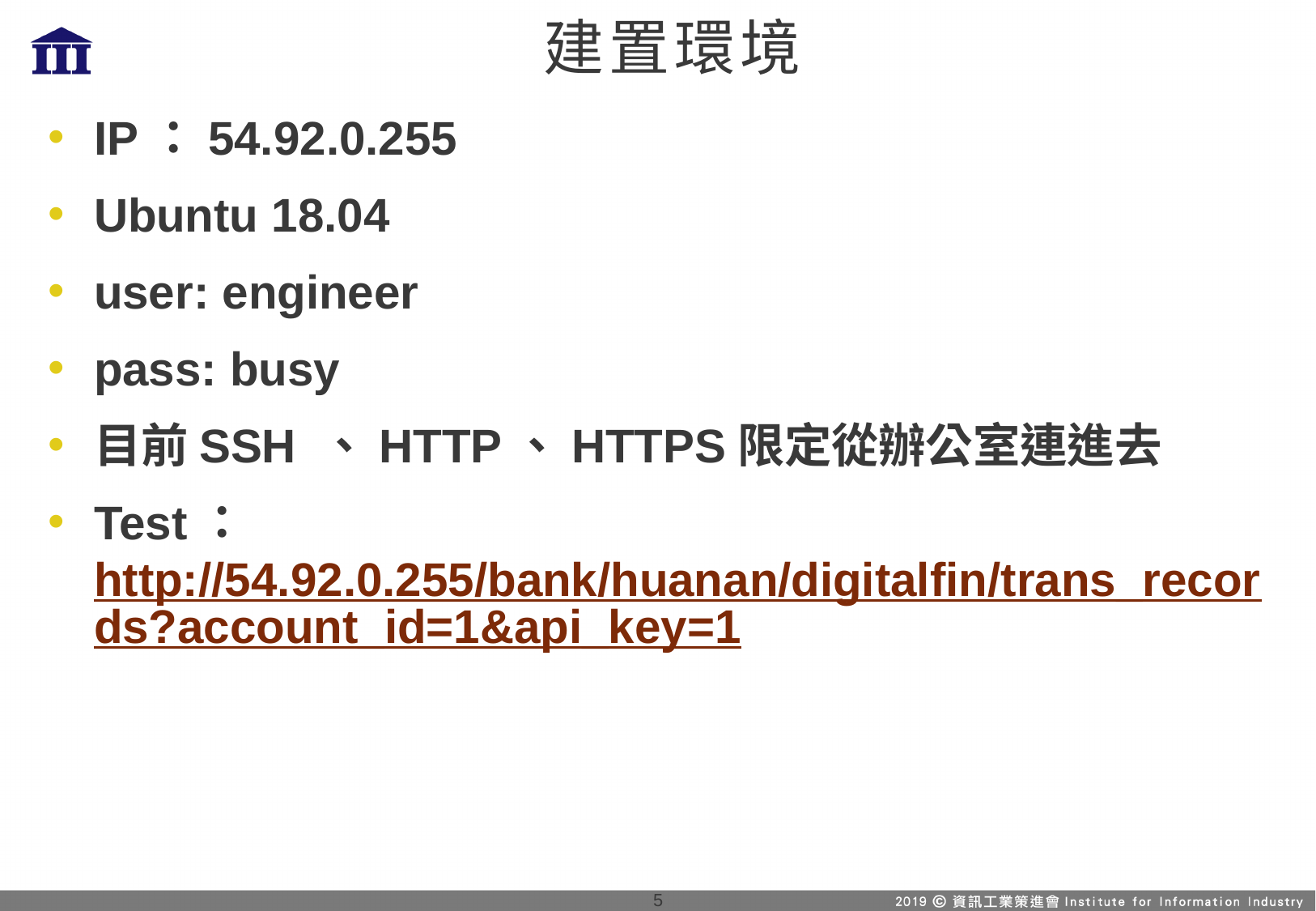

# 建置環境
IP：54.92.0.255
Ubuntu 18.04
user: engineer
pass: busy
目前SSH 、HTTP、HTTPS限定從辦公室連進去
Test：http://54.92.0.255/bank/huanan/digitalfin/trans_records?account_id=1&api_key=1

5